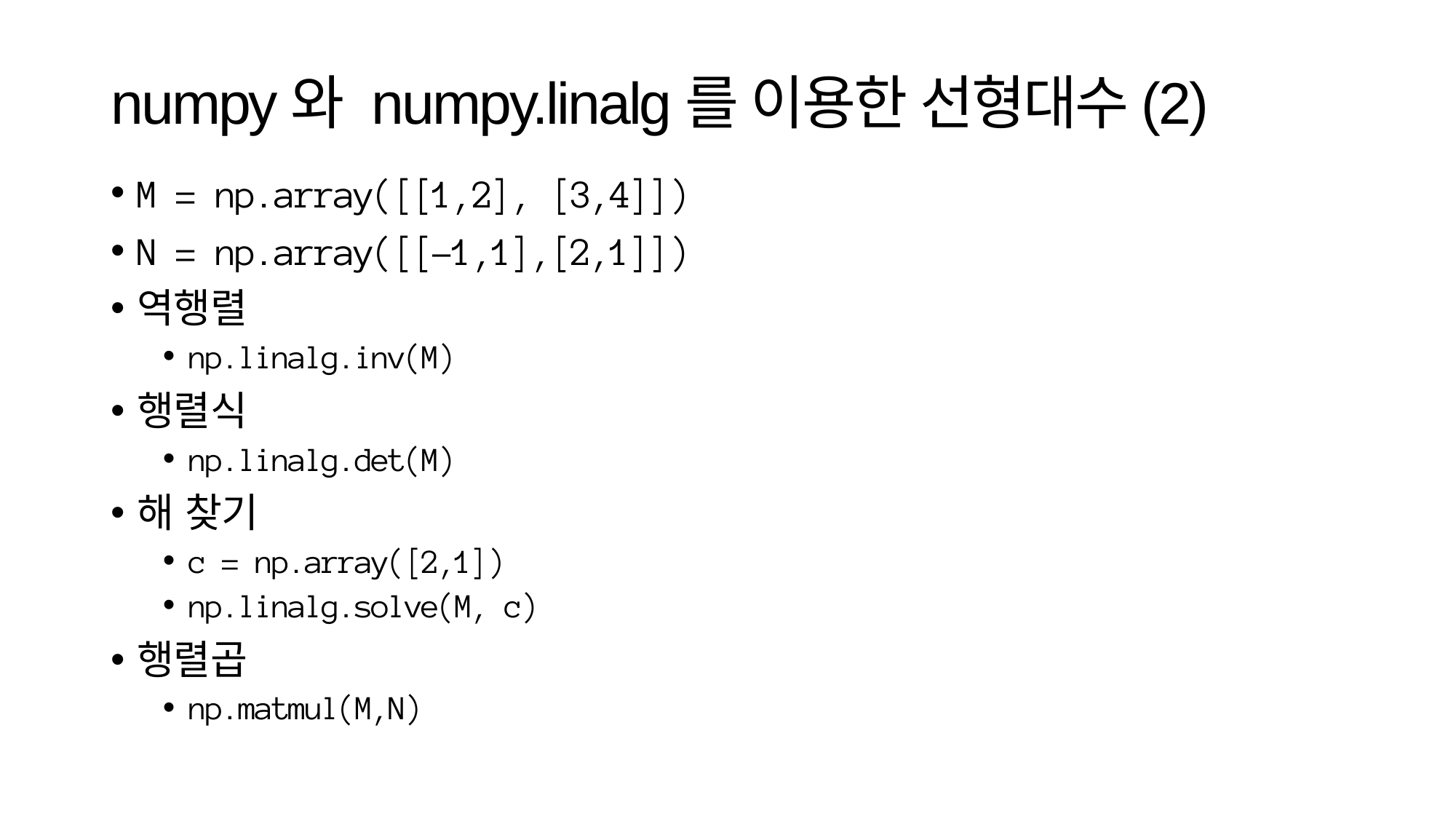

# numpy와 numpy.linalg를 이용한 선형대수(2)
M = np.array([[1,2], [3,4]])
N = np.array([[-1,1],[2,1]])
역행렬
np.linalg.inv(M)
행렬식
np.linalg.det(M)
해 찾기
c = np.array([2,1])
np.linalg.solve(M, c)
행렬곱
np.matmul(M,N)